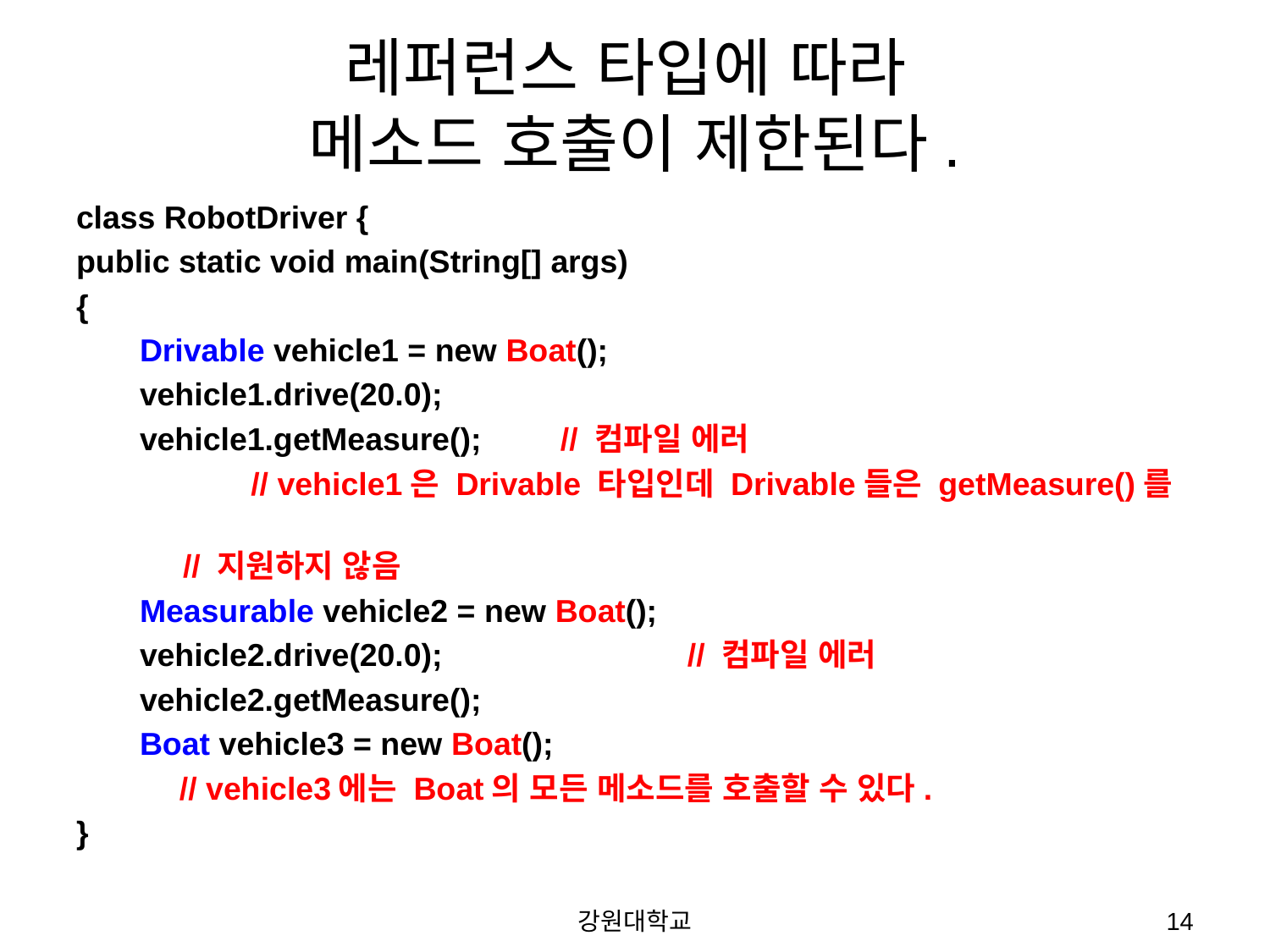

# 레퍼런스 타입에 따라 메소드 호출이 제한된다.
class RobotDriver {
public static void main(String[] args)
{
Drivable vehicle1 = new Boat();
vehicle1.drive(20.0);
vehicle1.getMeasure();	// 컴파일 에러
		// vehicle1은 Drivable 타입인데 Drivable들은 getMeasure()를
            // 지원하지 않음
Measurable vehicle2 = new Boat();
vehicle2.drive(20.0);		// 컴파일 에러
vehicle2.getMeasure();
Boat vehicle3 = new Boat();
	// vehicle3에는 Boat의 모든 메소드를 호출할 수 있다.
}
강원대학교
14